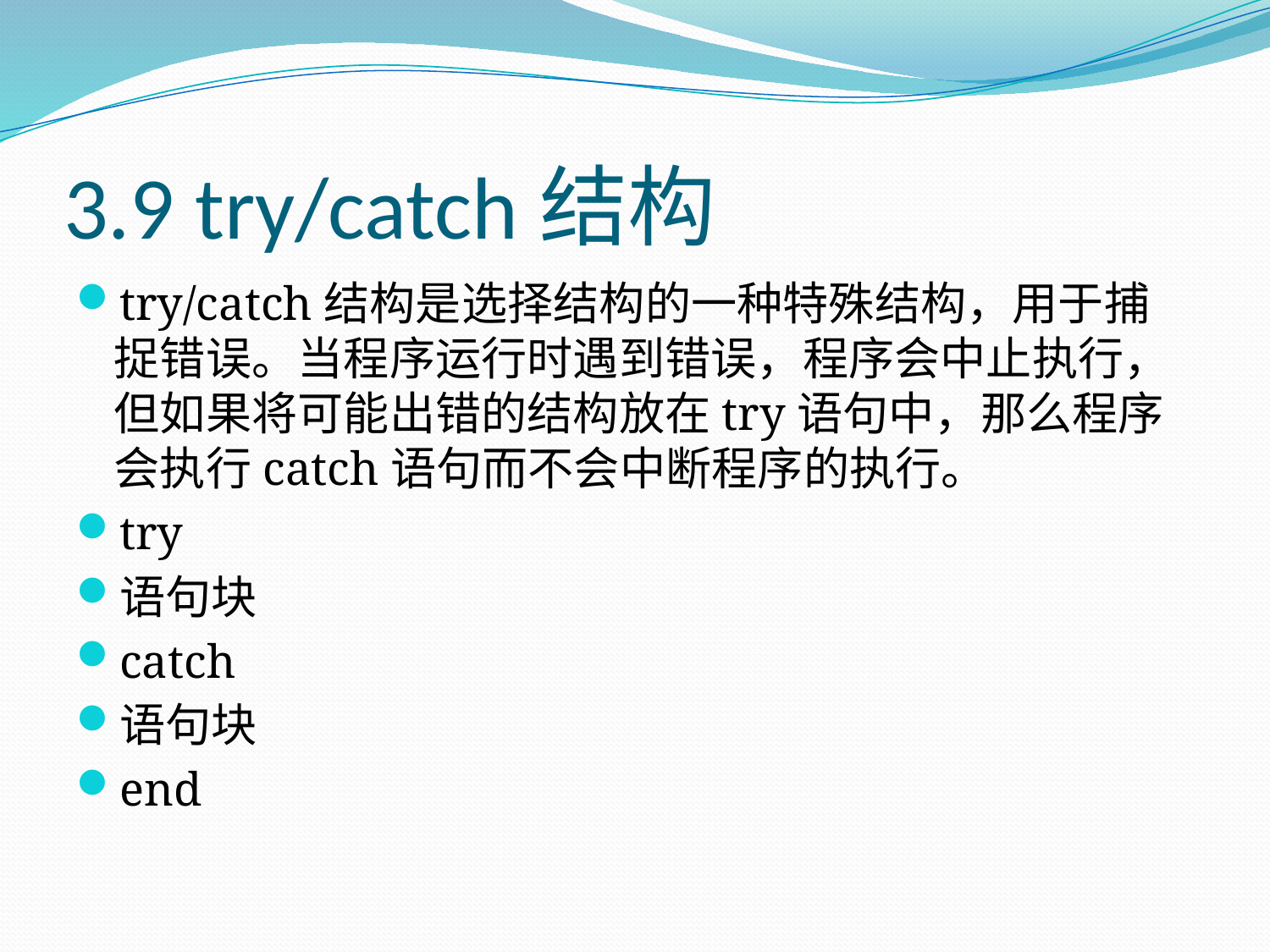

# 3.9 try/catch结构
try/catch结构是选择结构的一种特殊结构，用于捕捉错误。当程序运行时遇到错误，程序会中止执行，但如果将可能出错的结构放在try语句中，那么程序会执行catch语句而不会中断程序的执行。
try
语句块
catch
语句块
end